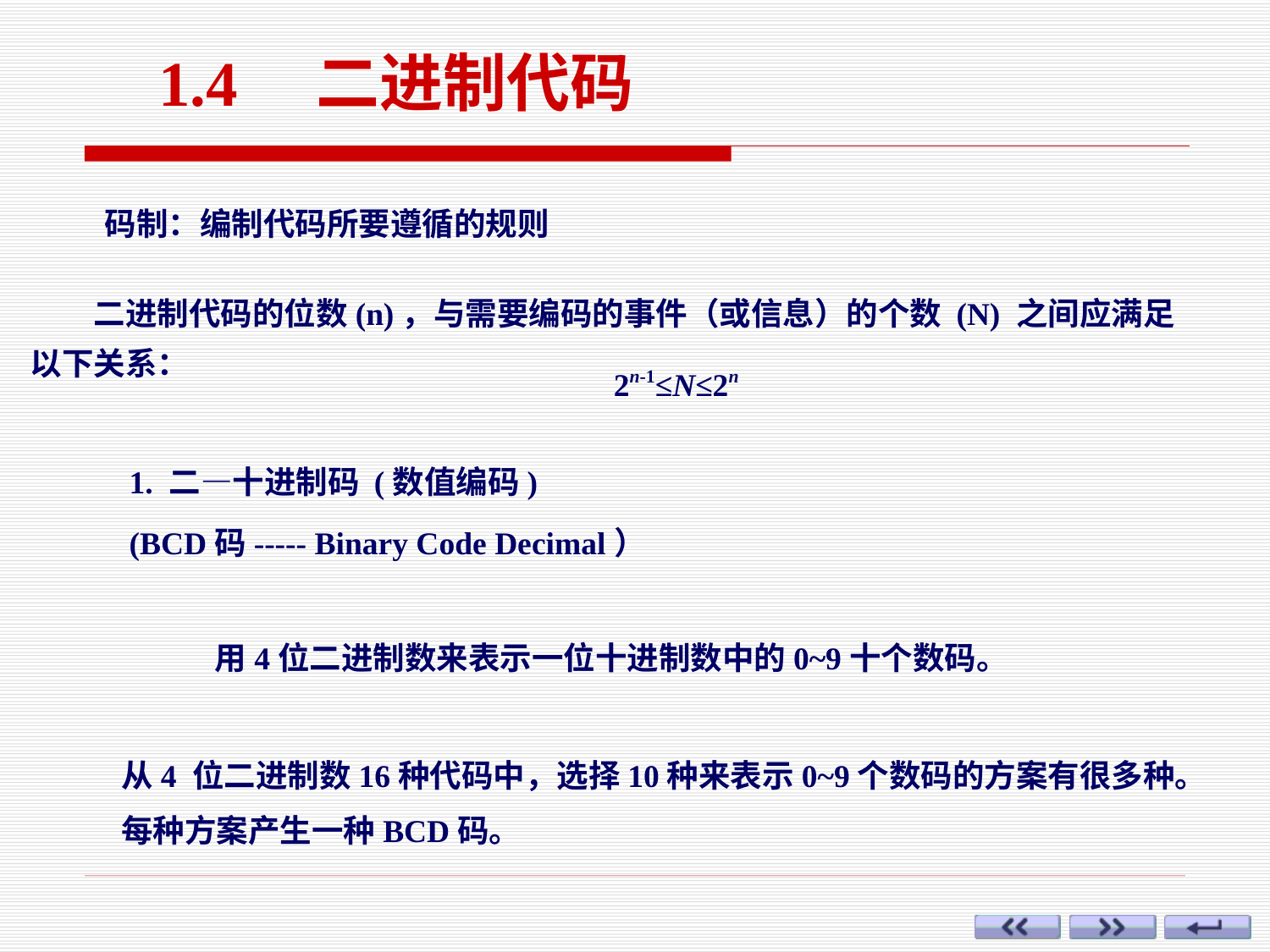

1.4　二进制代码
　　码制：编制代码所要遵循的规则
　　二进制代码的位数(n)，与需要编码的事件（或信息）的个数 (N) 之间应满足以下关系：
2n-1≤N≤2n
1. 二—十进制码 (数值编码)
(BCD码----- Binary Code Decimal）
　用4位二进制数来表示一位十进制数中的0~9十个数码。
从4 位二进制数16种代码中，选择10种来表示0~9个数码的方案有很多种。每种方案产生一种BCD码。